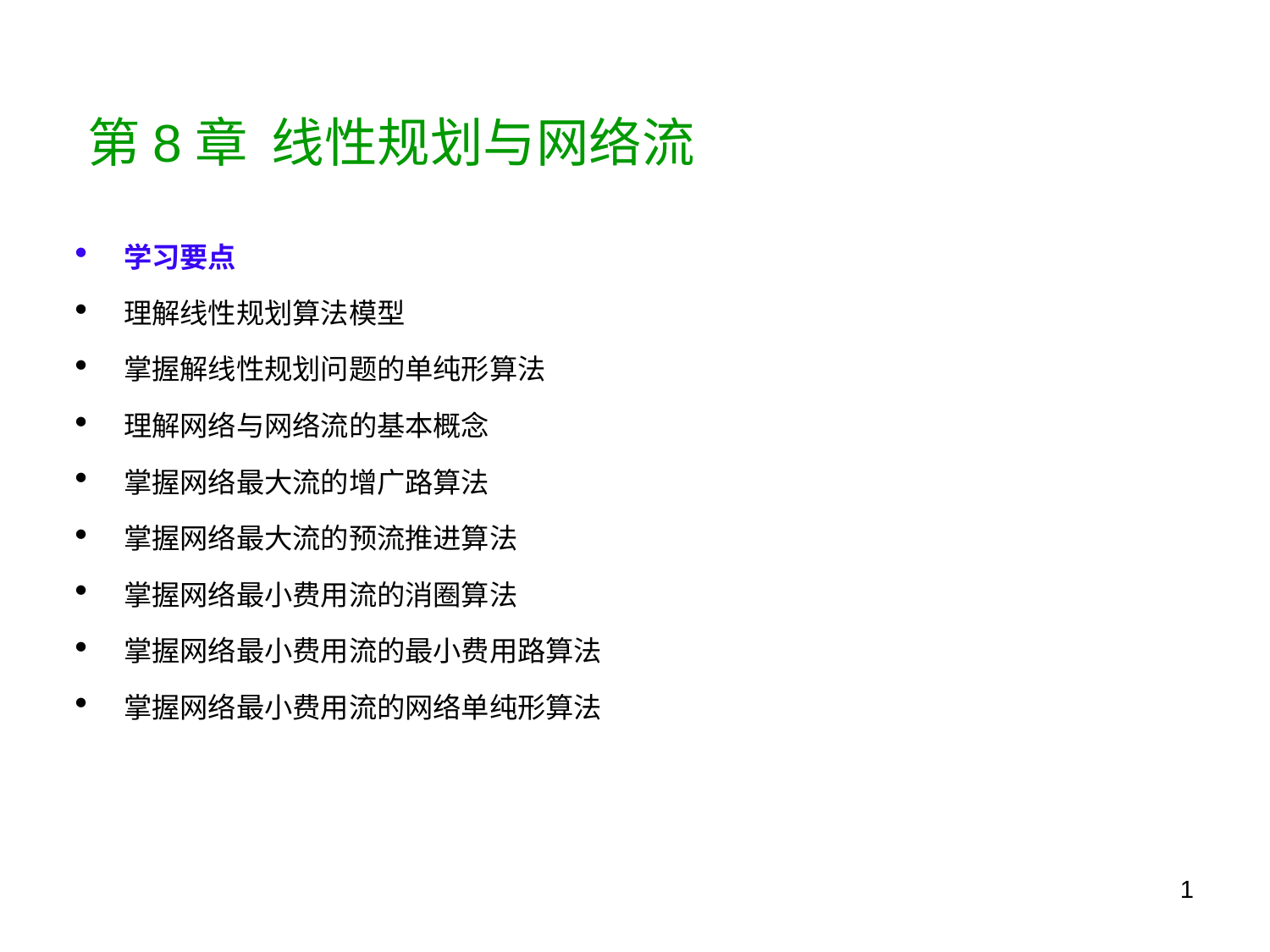

第8章  线性规划与网络流
学习要点
理解线性规划算法模型
掌握解线性规划问题的单纯形算法
理解网络与网络流的基本概念
掌握网络最大流的增广路算法
掌握网络最大流的预流推进算法
掌握网络最小费用流的消圈算法
掌握网络最小费用流的最小费用路算法
掌握网络最小费用流的网络单纯形算法
1